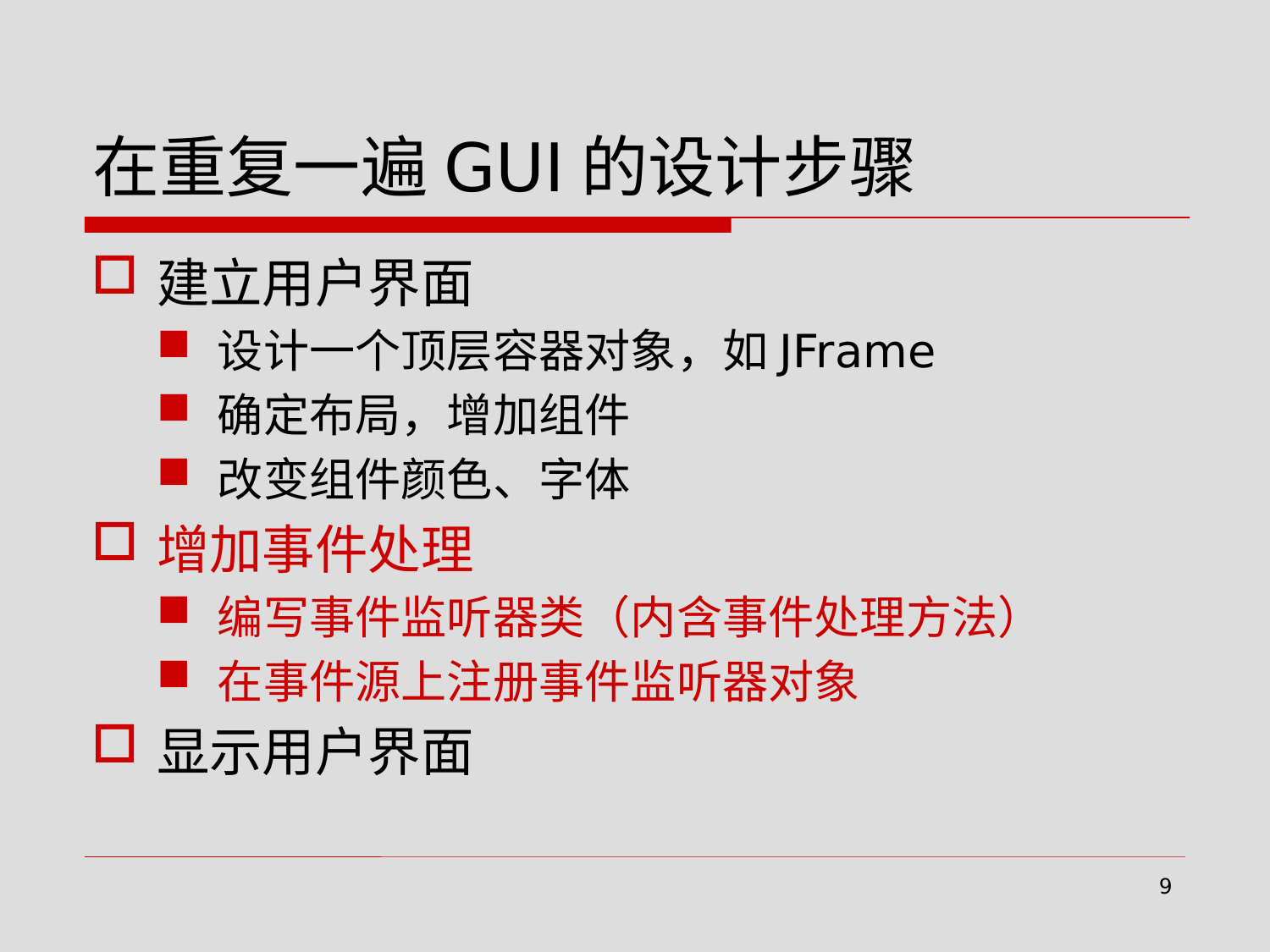

# 在重复一遍GUI的设计步骤
建立用户界面
设计一个顶层容器对象，如JFrame
确定布局，增加组件
改变组件颜色、字体
增加事件处理
编写事件监听器类（内含事件处理方法）
在事件源上注册事件监听器对象
显示用户界面
9